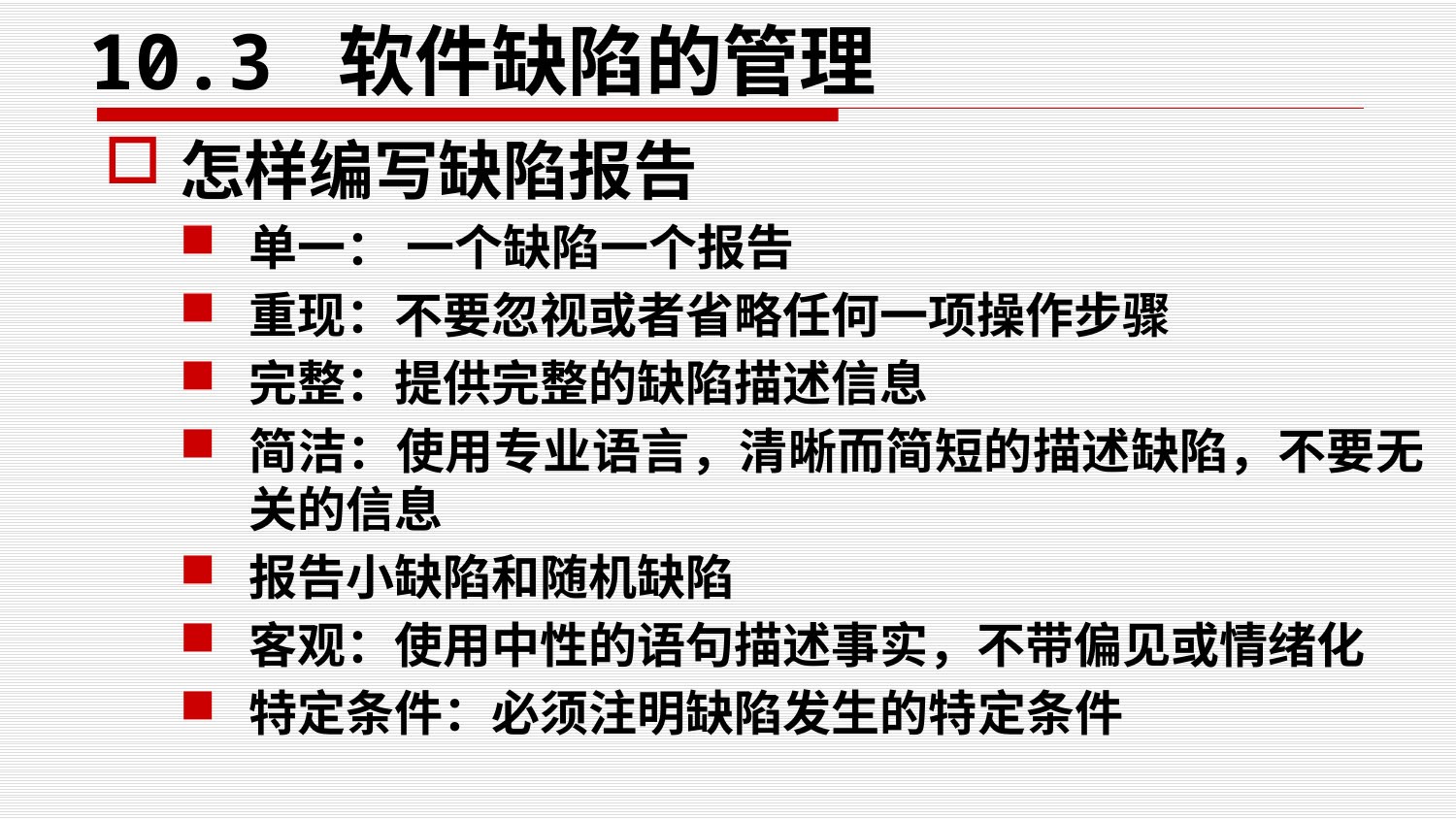

10.3 软件缺陷的管理
怎样编写缺陷报告
单一： 一个缺陷一个报告
重现：不要忽视或者省略任何一项操作步骤
完整：提供完整的缺陷描述信息
简洁：使用专业语言，清晰而简短的描述缺陷，不要无关的信息
报告小缺陷和随机缺陷
客观：使用中性的语句描述事实，不带偏见或情绪化
特定条件：必须注明缺陷发生的特定条件